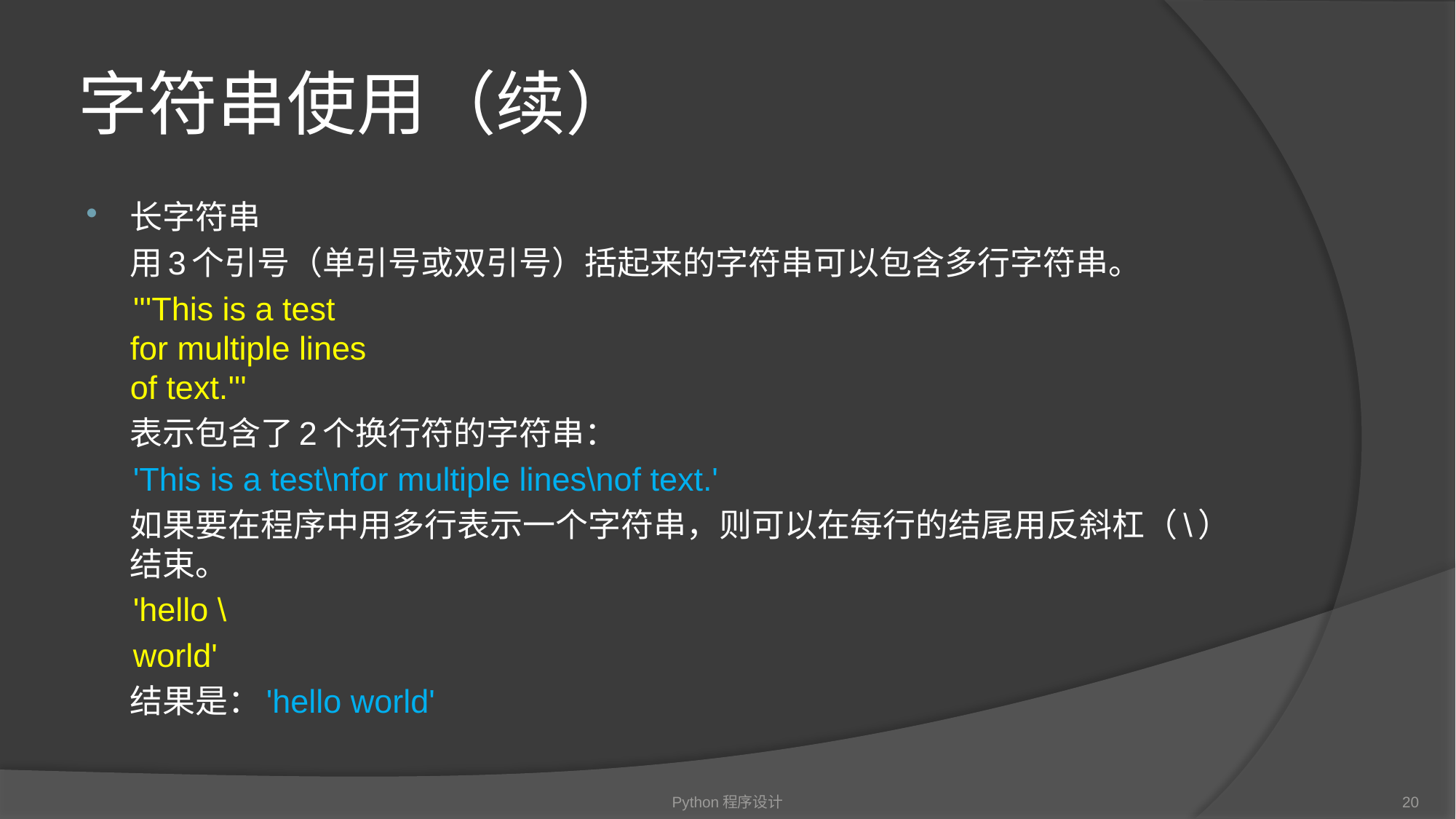

# 字符串使用（续）
长字符串
     用3个引号（单引号或双引号）括起来的字符串可以包含多行字符串。
     '''This is a test
for multiple lines
of text.'''
     表示包含了2个换行符的字符串：
     'This is a test\nfor multiple lines\nof text.'
	如果要在程序中用多行表示一个字符串，则可以在每行的结尾用反斜杠（\）结束。
     'hello \
     world'
     结果是：'hello world'
Python程序设计
20